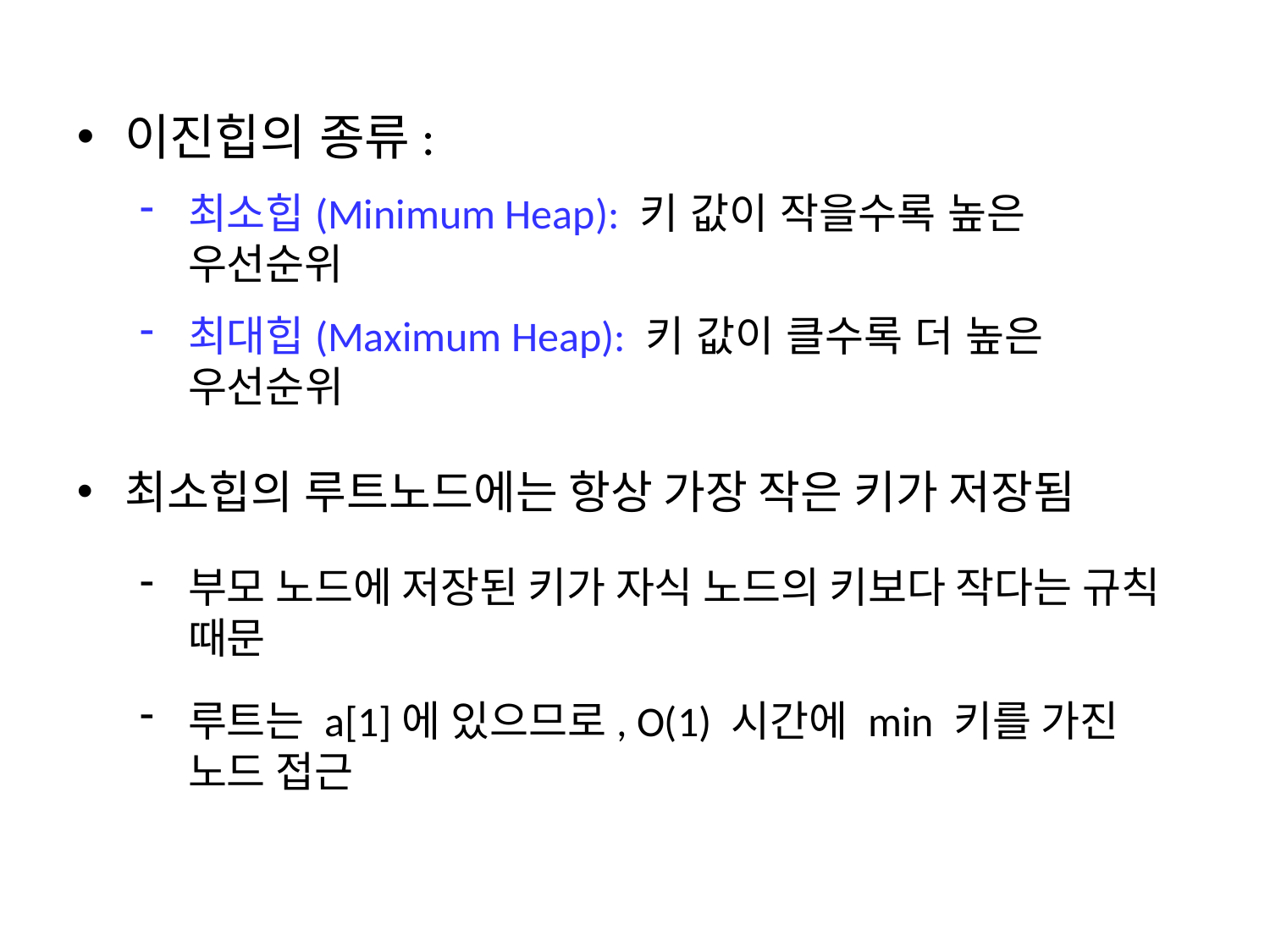

이진힙의 종류:
최소힙(Minimum Heap): 키 값이 작을수록 높은 우선순위
최대힙(Maximum Heap): 키 값이 클수록 더 높은 우선순위
최소힙의 루트노드에는 항상 가장 작은 키가 저장됨
부모 노드에 저장된 키가 자식 노드의 키보다 작다는 규칙 때문
루트는 a[1]에 있으므로, O(1) 시간에 min 키를 가진 노드 접근